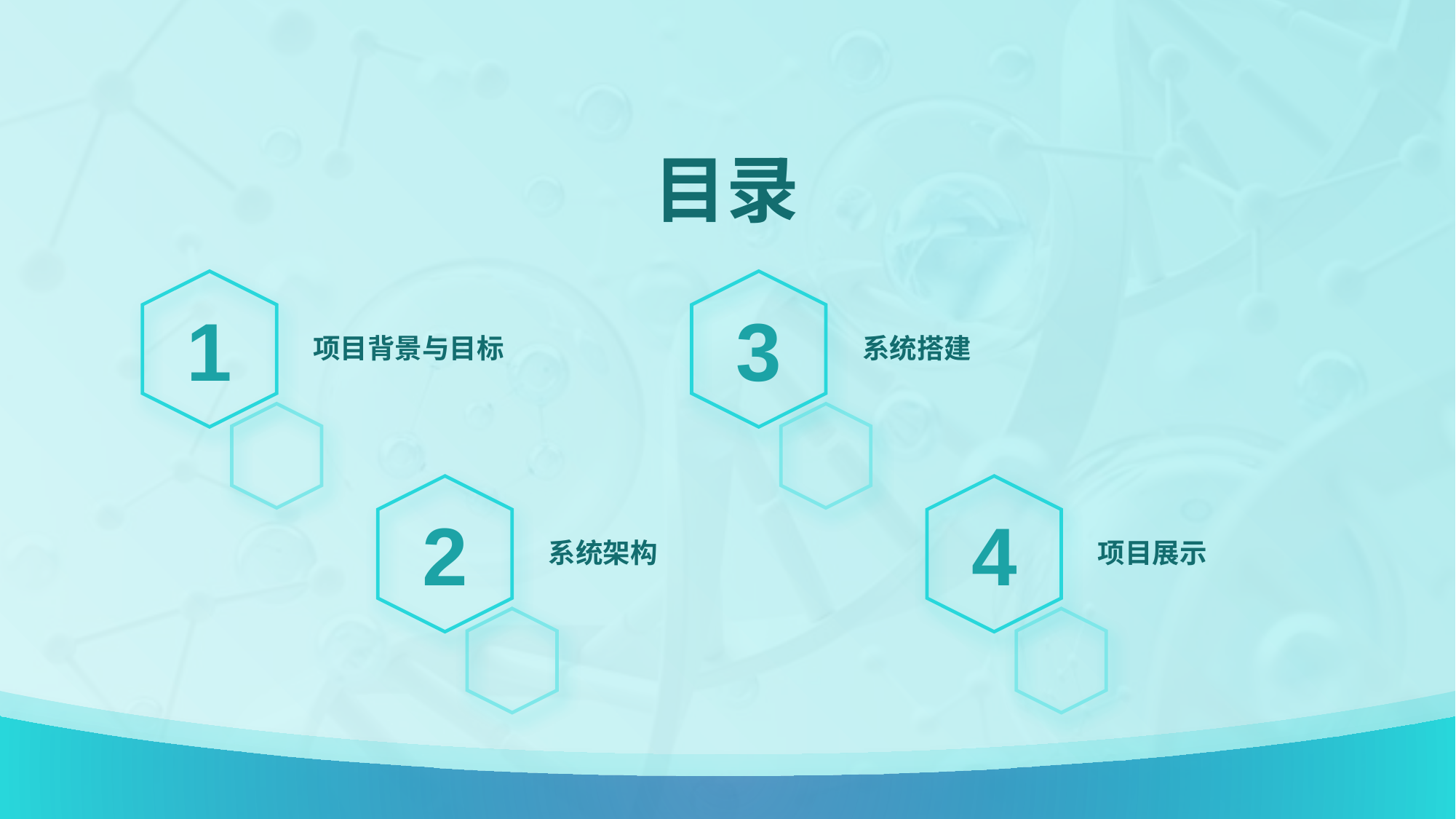

目录

1
项目背景与目标

3
系统搭建

2
系统架构

4
项目展示

#